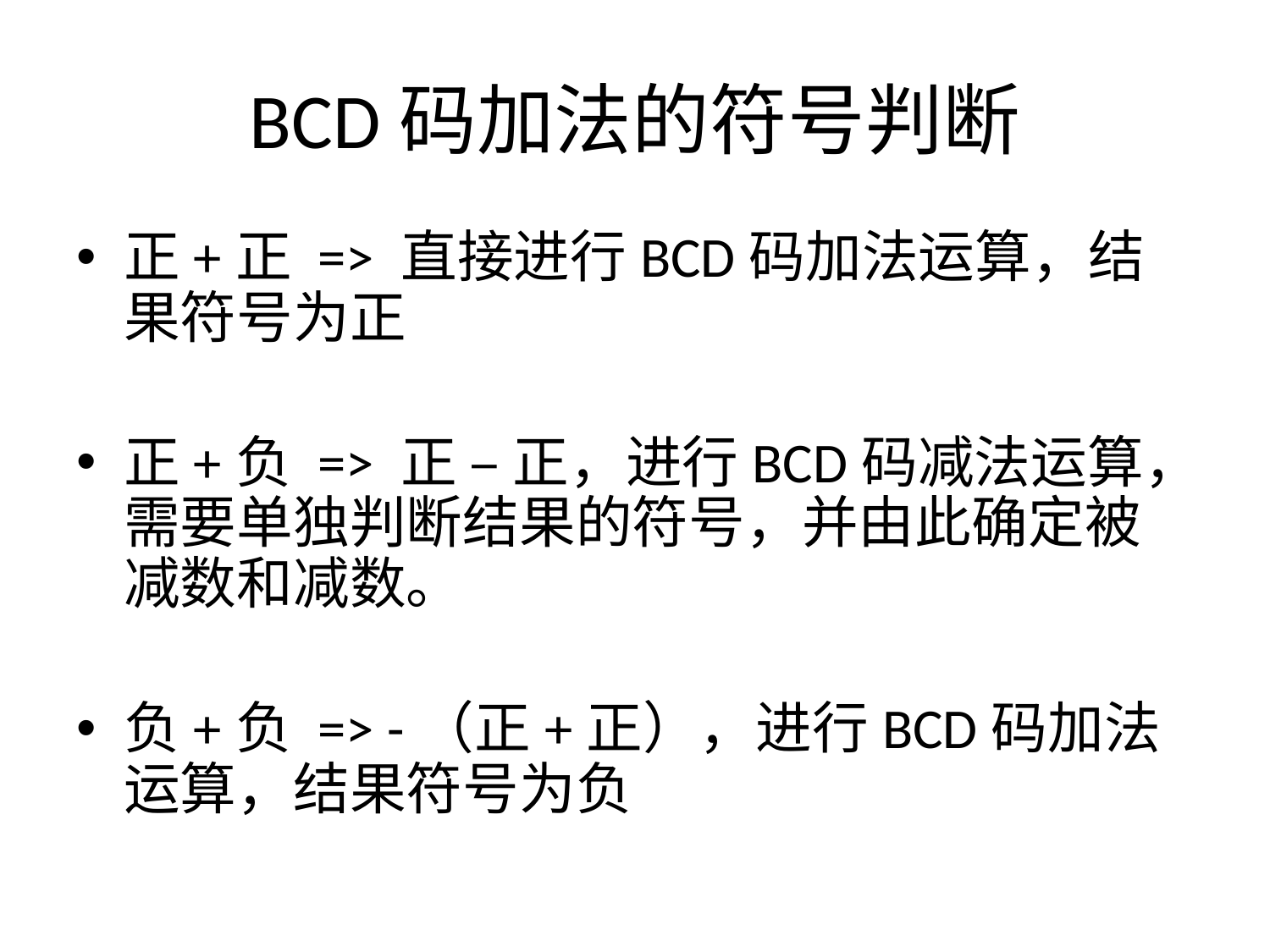

# BCD码加法的符号判断
正+正 => 直接进行BCD码加法运算，结果符号为正

正+负 => 正 – 正，进行BCD码减法运算，需要单独判断结果的符号，并由此确定被减数和减数。

负+负 => -（正+正），进行BCD码加法运算，结果符号为负